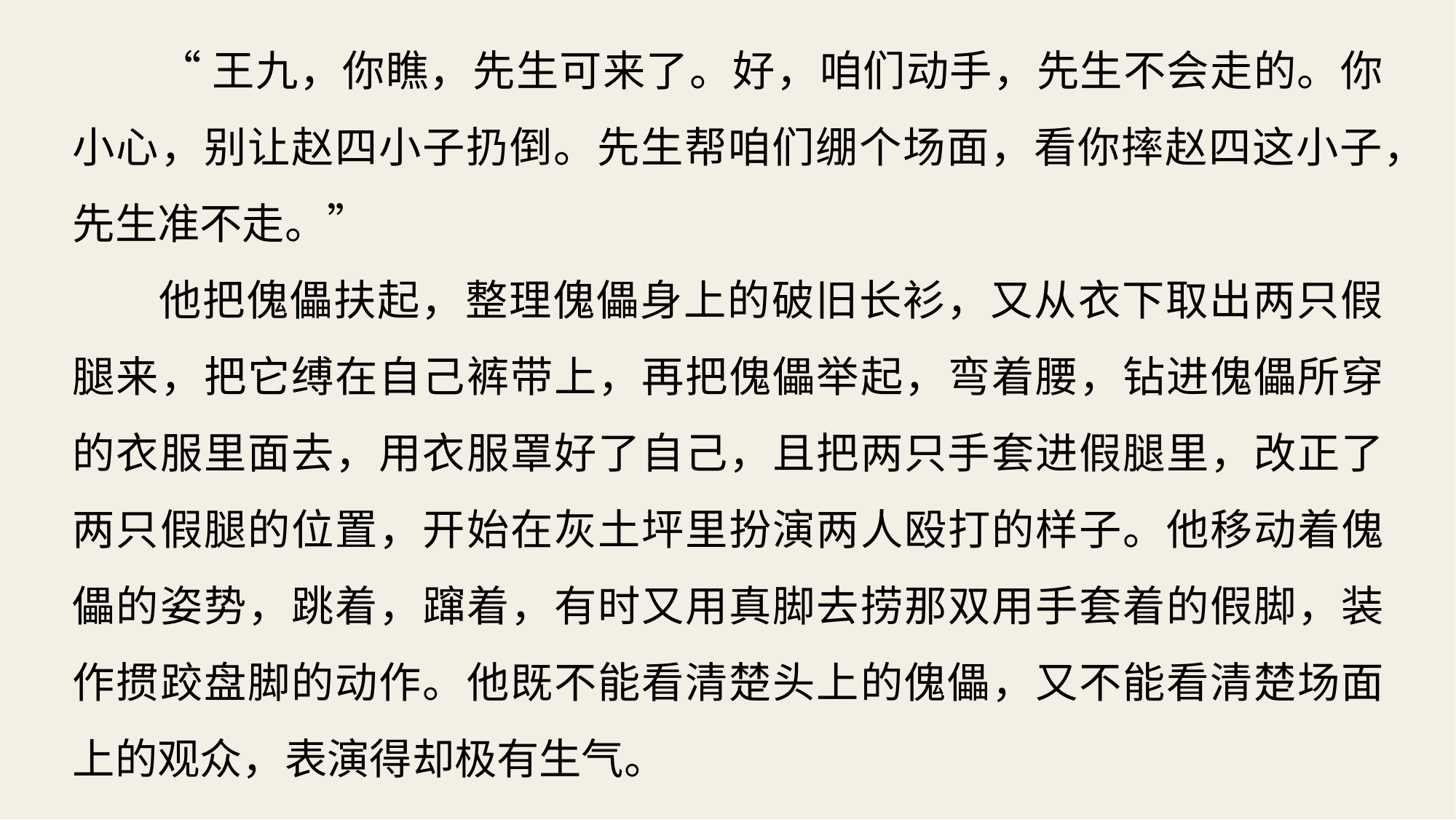

“王九，你瞧，先生可来了。好，咱们动手，先生不会走的。你小心，别让赵四小子扔倒。先生帮咱们绷个场面，看你摔赵四这小子，先生准不走。”
他把傀儡扶起，整理傀儡身上的破旧长衫，又从衣下取出两只假腿来，把它缚在自己裤带上，再把傀儡举起，弯着腰，钻进傀儡所穿的衣服里面去，用衣服罩好了自己，且把两只手套进假腿里，改正了两只假腿的位置，开始在灰土坪里扮演两人殴打的样子。他移动着傀儡的姿势，跳着，蹿着，有时又用真脚去捞那双用手套着的假脚，装作掼跤盘脚的动作。他既不能看清楚头上的傀儡，又不能看清楚场面上的观众，表演得却极有生气。